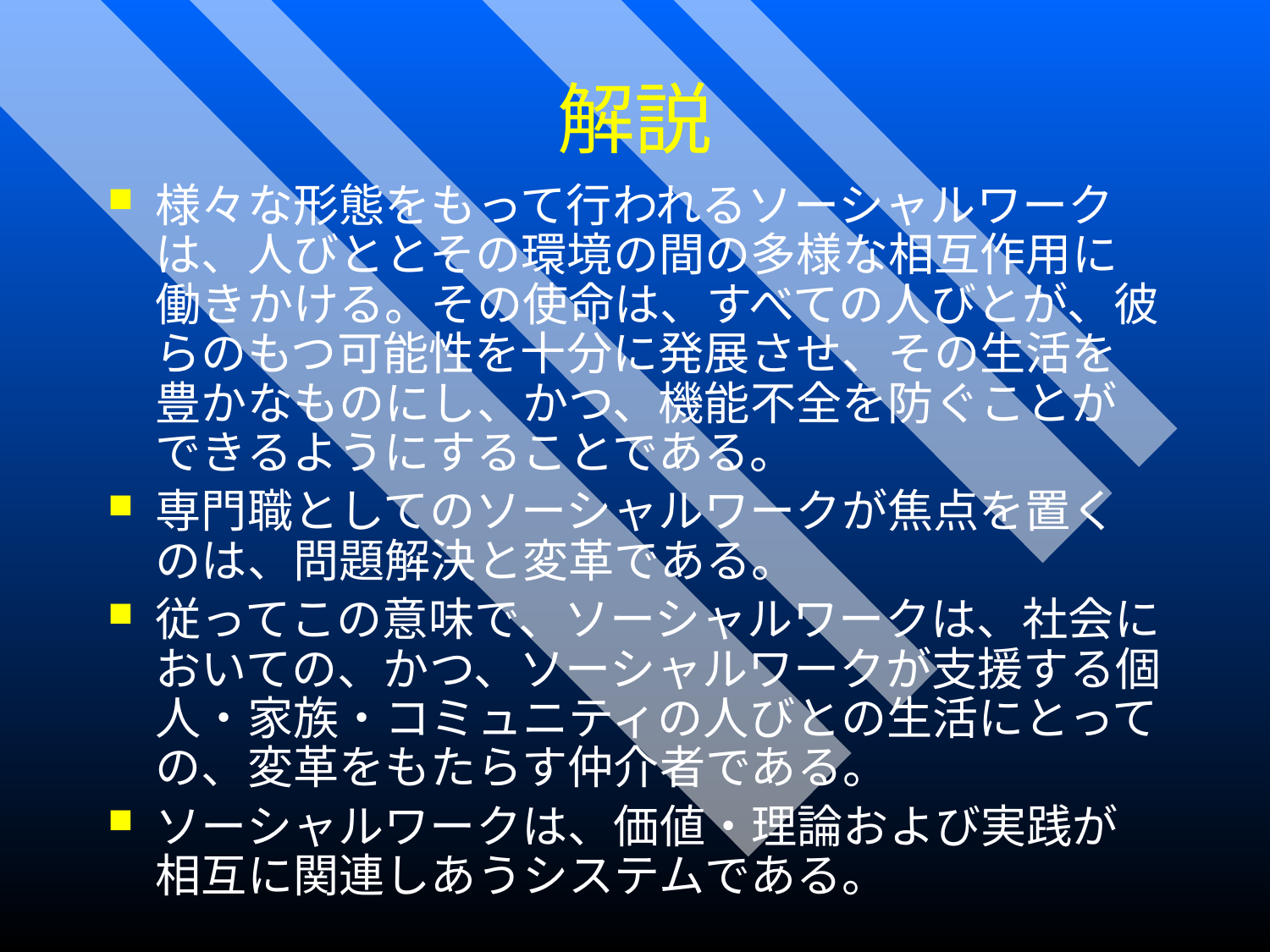

解説
様々な形態をもって行われるソーシャルワークは、人びととその環境の間の多様な相互作用に働きかける。その使命は、すべての人びとが、彼らのもつ可能性を十分に発展させ、その生活を豊かなものにし、かつ、機能不全を防ぐことができるようにすることである。
専門職としてのソーシャルワークが焦点を置くのは、問題解決と変革である。
従ってこの意味で、ソーシャルワークは、社会においての、かつ、ソーシャルワークが支援する個人・家族・コミュニティの人びとの生活にとっての、変革をもたらす仲介者である。
ソーシャルワークは、価値・理論および実践が相互に関連しあうシステムである。